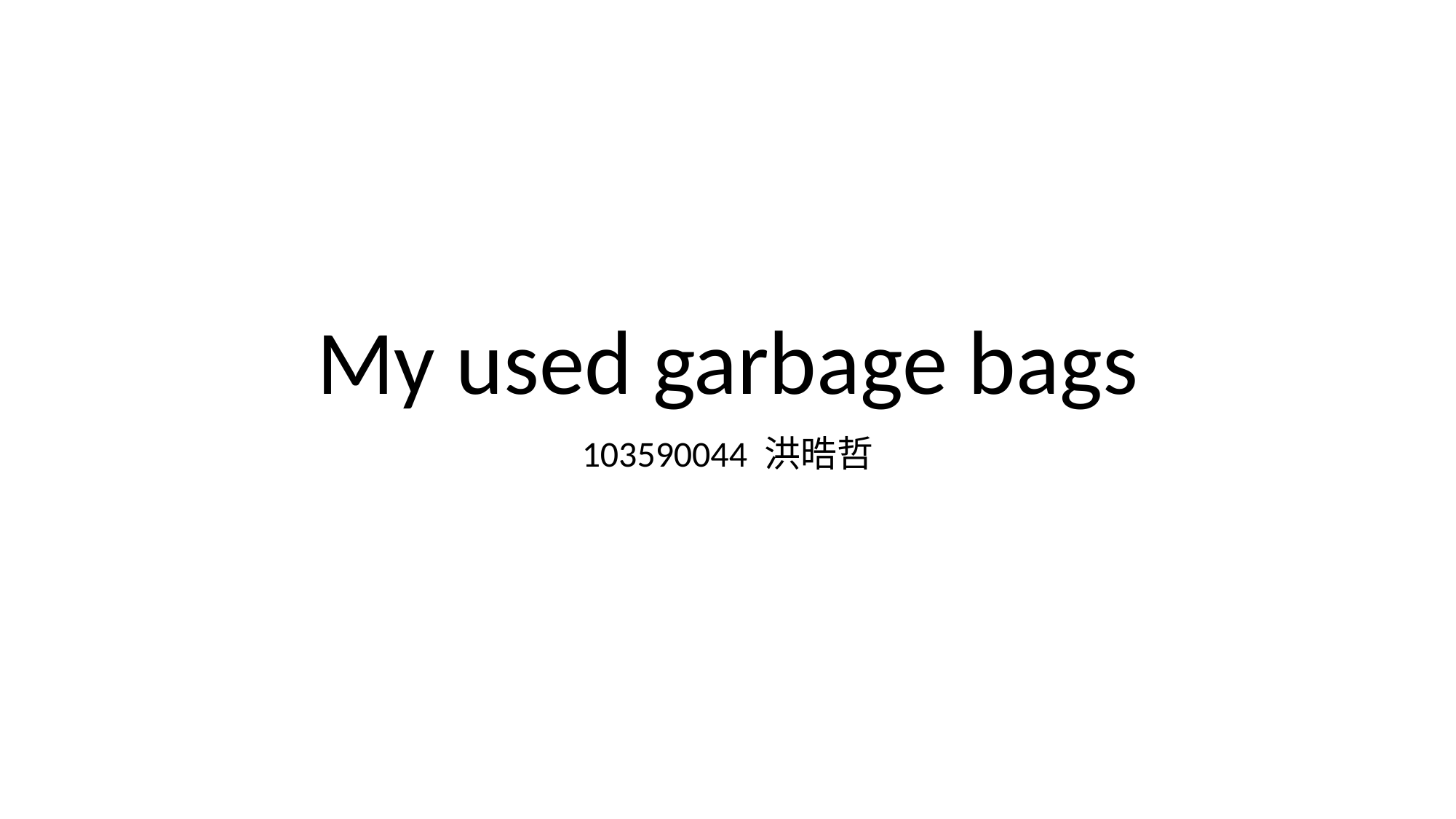

# My used garbage bags
103590044 洪晧哲